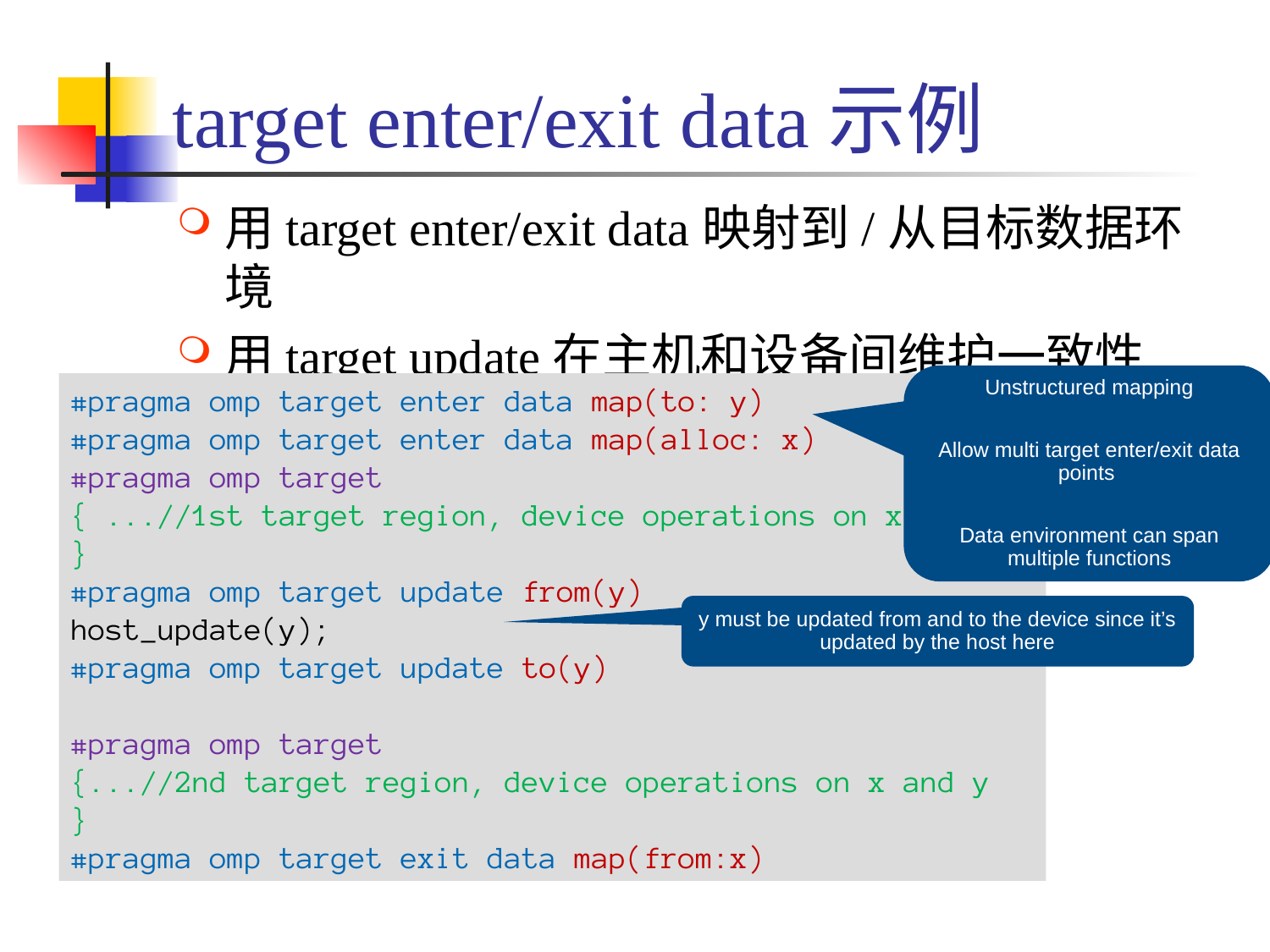

# target enter/exit data示例
用target enter/exit data映射到/从目标数据环境
用target update在主机和设备间维护一致性
Unstructured mapping
Allow multi target enter/exit data points
Data environment can span multiple functions
#pragma omp target enter data map(to: y)
#pragma omp target enter data map(alloc: x)
#pragma omp target
{ ...//1st target region, device operations on x and y
}
#pragma omp target update from(y)
host_update(y);
#pragma omp target update to(y)

#pragma omp target
{...//2nd target region, device operations on x and y
}
#pragma omp target exit data map(from:x)
y must be updated from and to the device since it’s updated by the host here